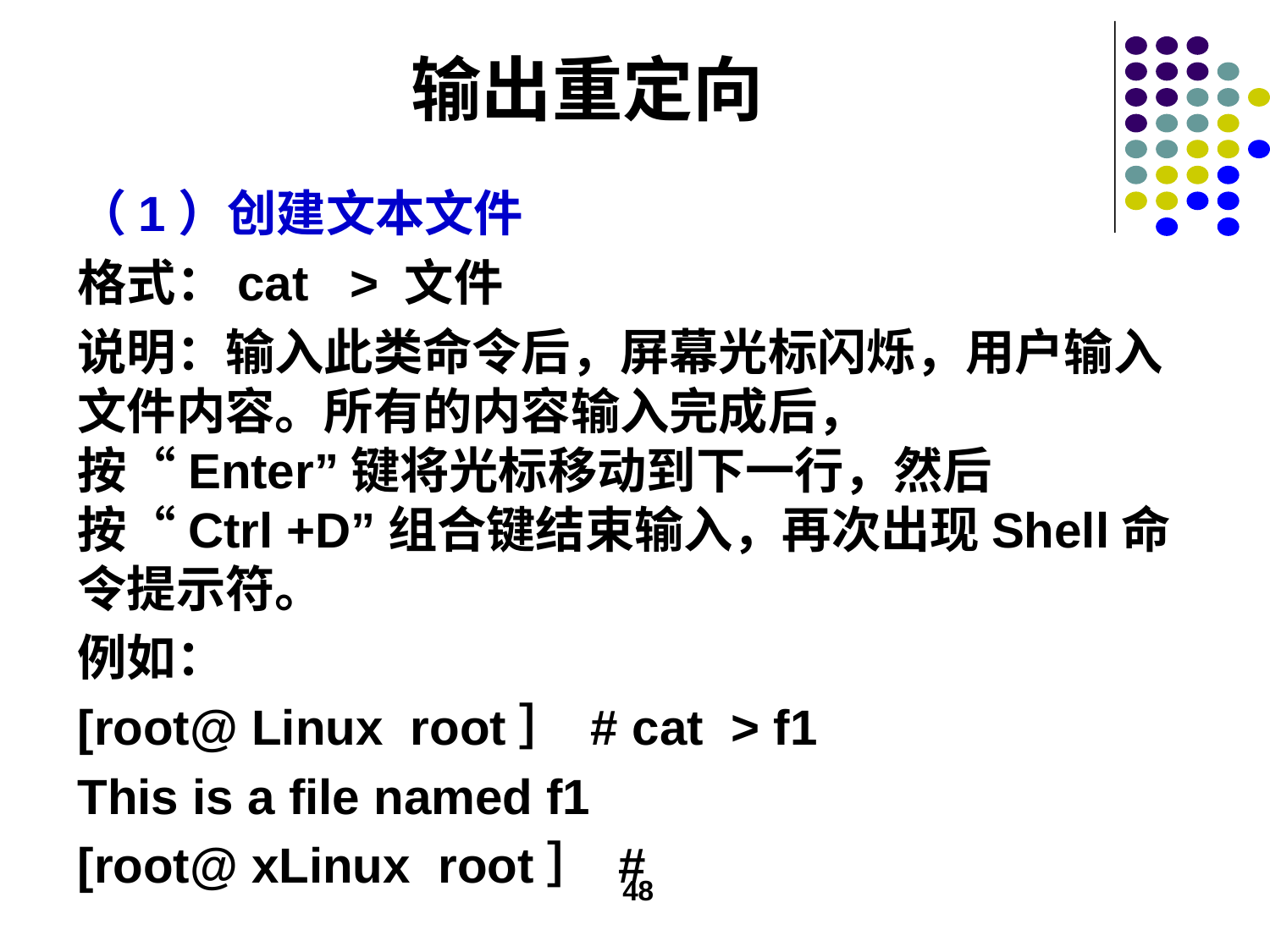

# 输出重定向
（1）创建文本文件
格式：cat   > 文件
说明：输入此类命令后，屏幕光标闪烁，用户输入文件内容。所有的内容输入完成后，按“Enter”键将光标移动到下一行，然后按“Ctrl +D”组合键结束输入，再次出现Shell命令提示符。
例如：
[root@ Linux  root］ # cat  > f1
This is a file named f1
[root@ xLinux  root］ #

48